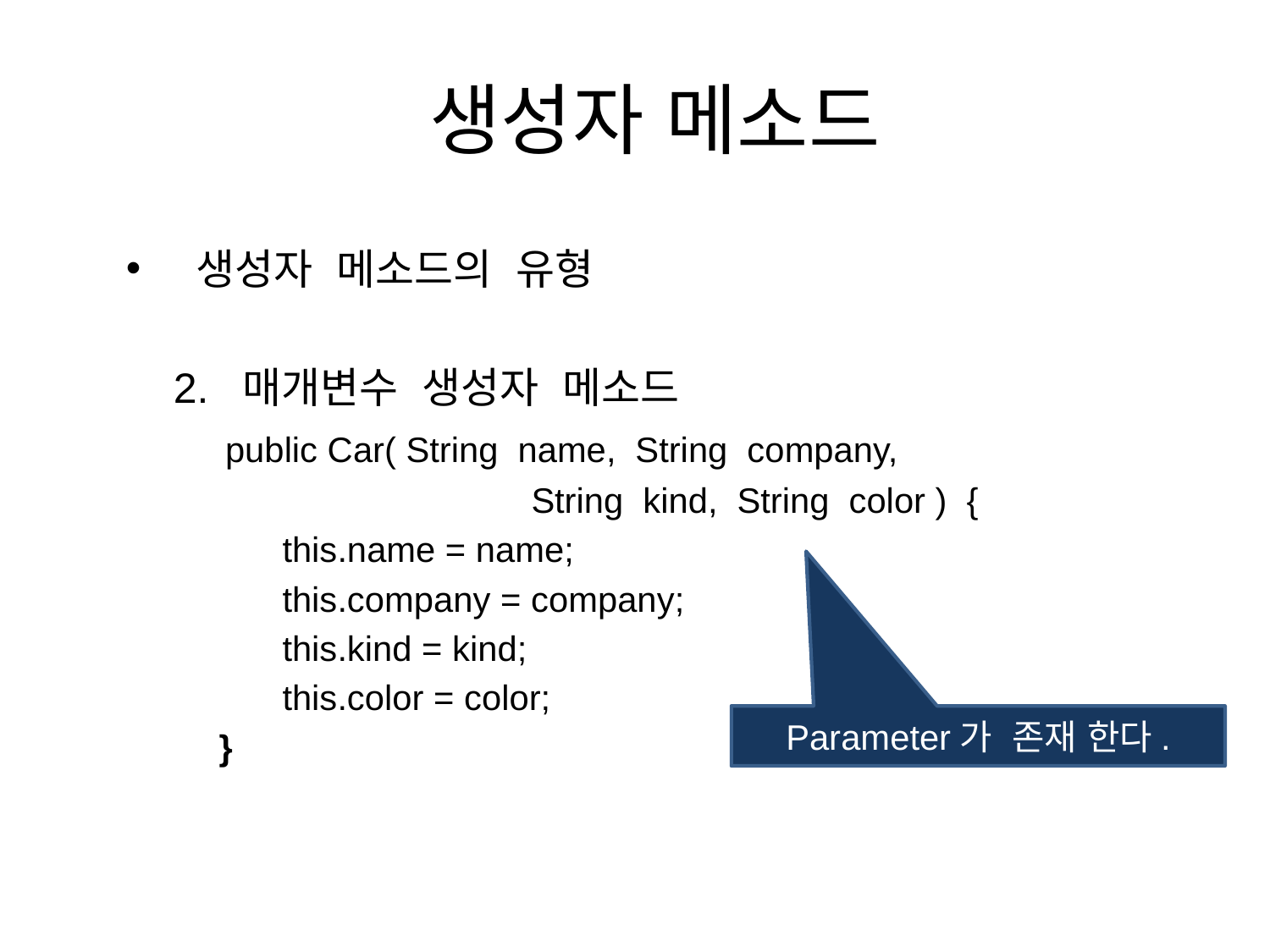

# 생성자 메소드
 생성자  메소드의  유형

    2.  매개변수  생성자  메소드
   public Car( String  name,  String  company,
		         String  kind,  String  color )  {
   this.name = name;
   this.company = company;
   this.kind = kind;
   this.color = color;
   }

Parameter가  존재 한다.